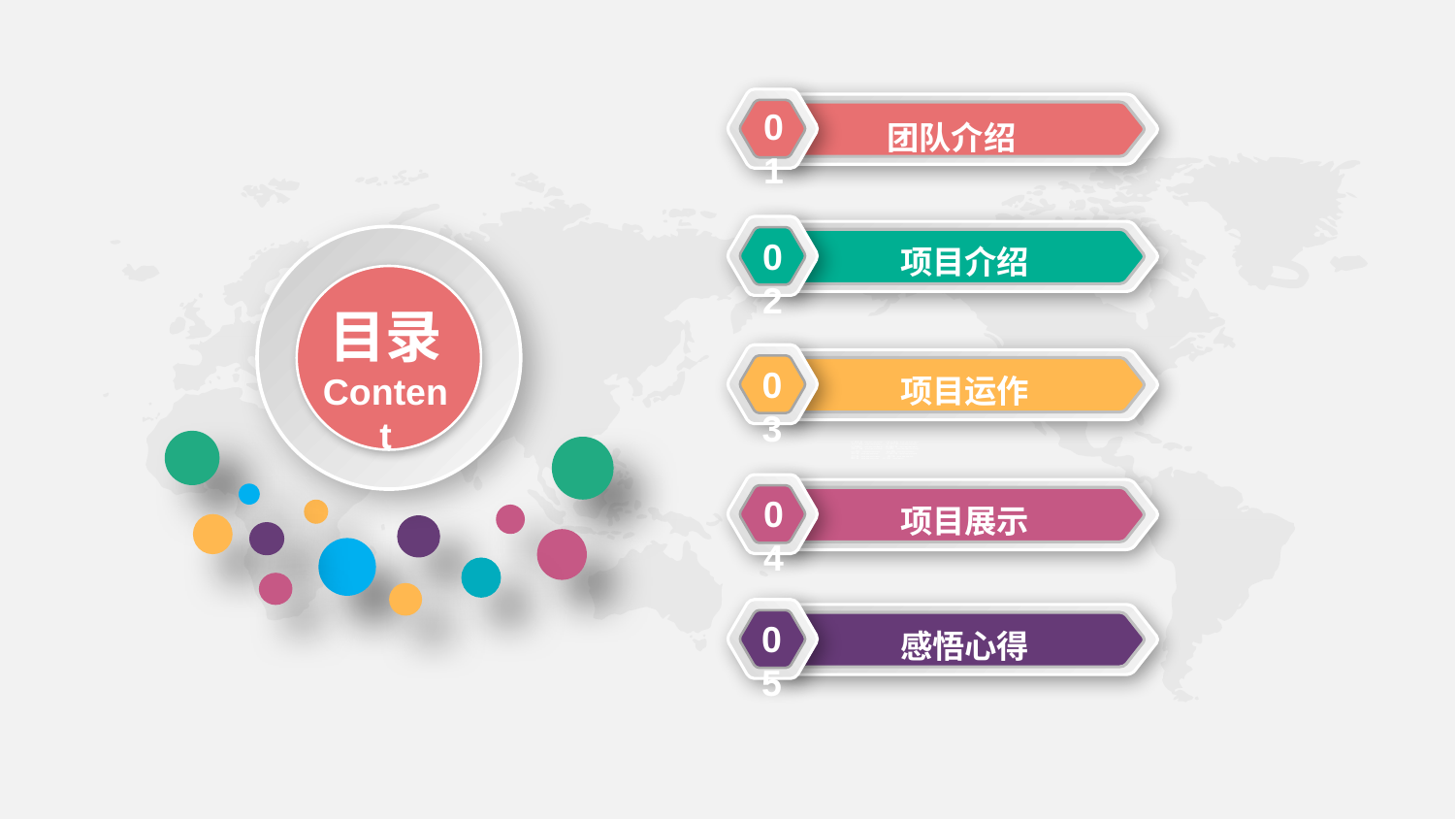

01

团队介绍

02

项目介绍

目录
Content

03

项目运作

04

项目展示

05

感悟心得